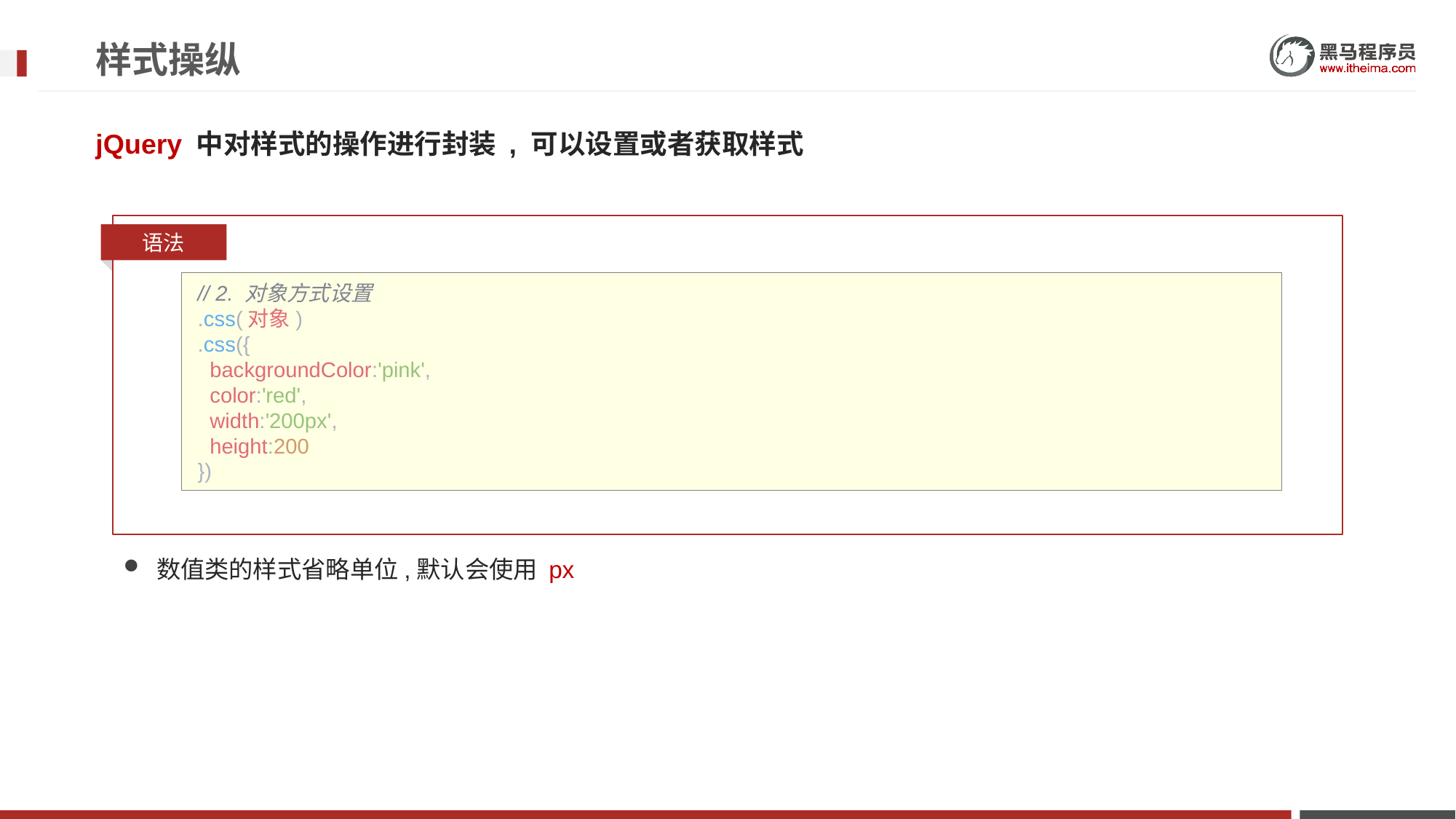

# 样式操纵
jQuery 中对样式的操作进行封装 , 可以设置或者获取样式

语法

      // 2. 对象方式设置
      .css(对象)
      .css({
        backgroundColor:'pink',
        color:'red',
        width:'200px',
        height:200
      })
数值类的样式省略单位,默认会使用 px